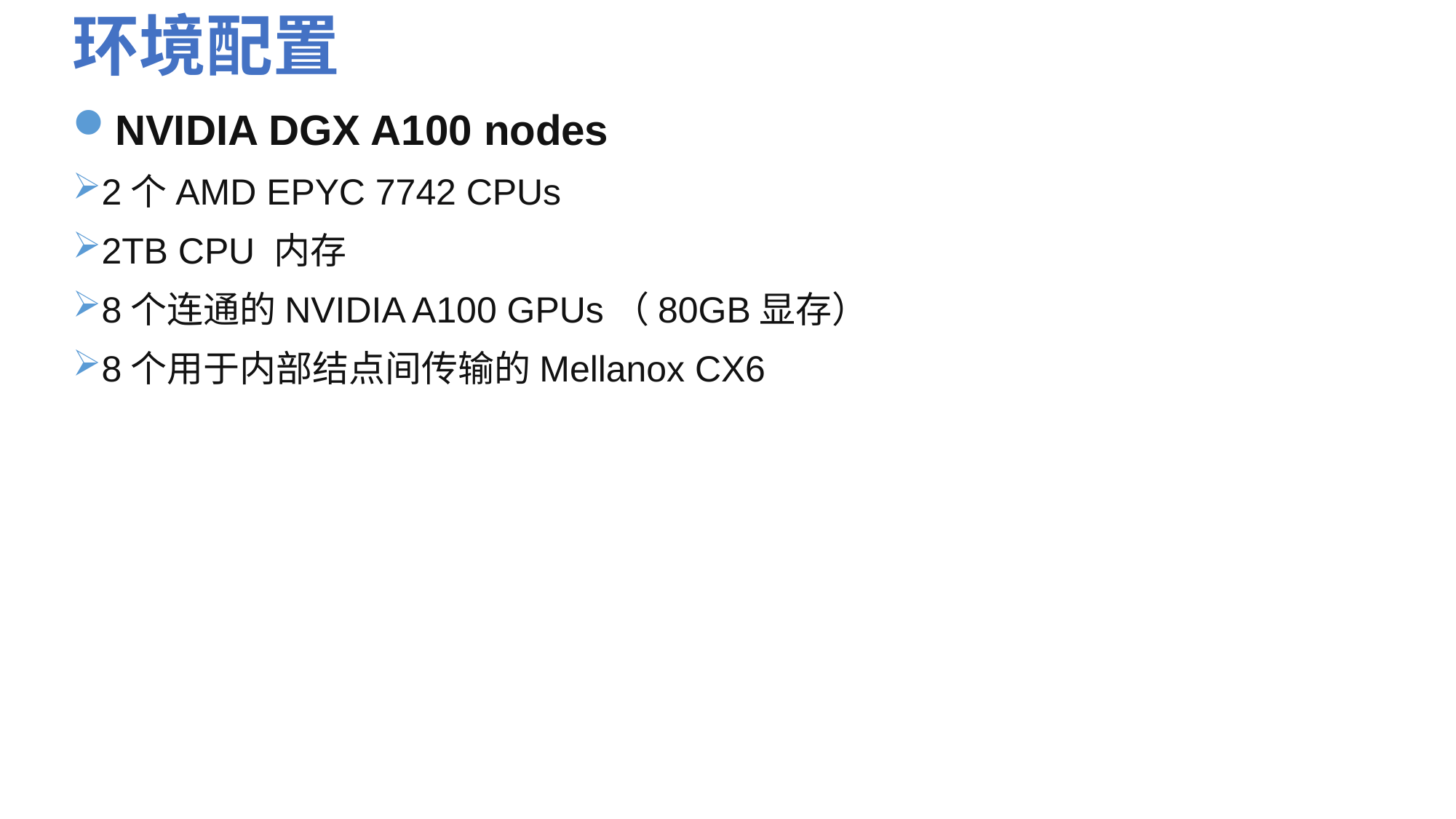

# 环境配置
NVIDIA DGX A100 nodes
2个AMD EPYC 7742 CPUs
2TB CPU 内存
8个连通的NVIDIA A100 GPUs（80GB显存）
8个用于内部结点间传输的Mellanox CX6